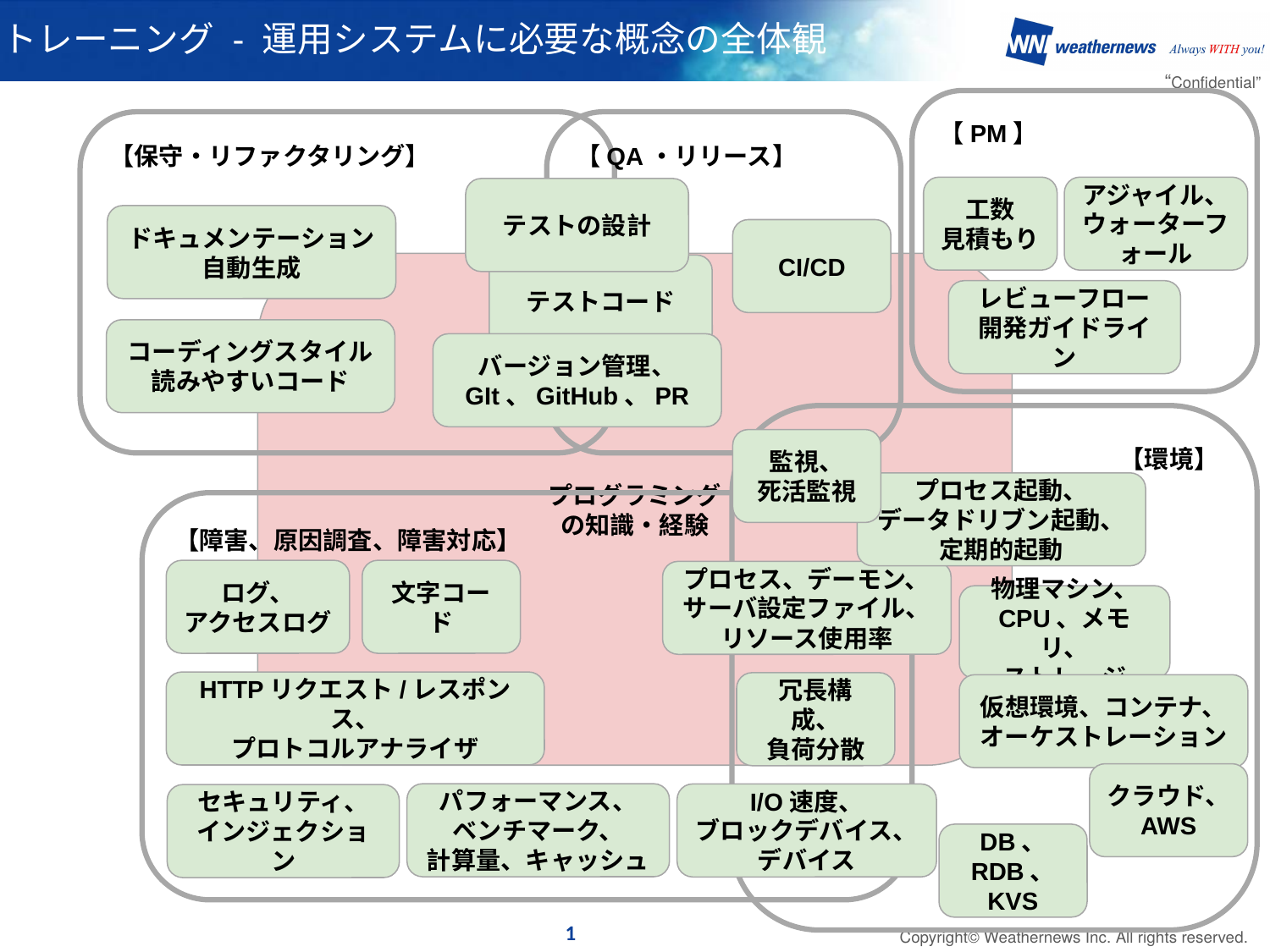

トレーニング - 運用システムに必要な概念の全体観
【PM】

【保守・リファクタリング】

【QA・リリース】

工数
見積もり
アジャイル、
ウォーターフォール
テストの設計
ドキュメンテーション
自動生成
CI/CD
プログラミング
の知識・経験
テストコード
レビューフロー
開発ガイドライン
コーディングスタイル
読みやすいコード
バージョン管理、
GIt、GitHub、PR
【環境】

監視、
死活監視
プロセス起動、
データドリブン起動、
定期的起動
【障害、原因調査、障害対応】

ログ、
アクセスログ
文字コード
プロセス、デーモン、
サーバ設定ファイル、
リソース使用率
物理マシン、
CPU、メモリ、
ストレージ
HTTPリクエスト/レスポンス、
プロトコルアナライザ
冗長構成、
負荷分散
仮想環境、コンテナ、
オーケストレーション
クラウド、
AWS
パフォーマンス、
ベンチマーク、
計算量、キャッシュ
I/O速度、
ブロックデバイス、
デバイス
セキュリティ、
インジェクション
DB、
RDB、
KVS
1